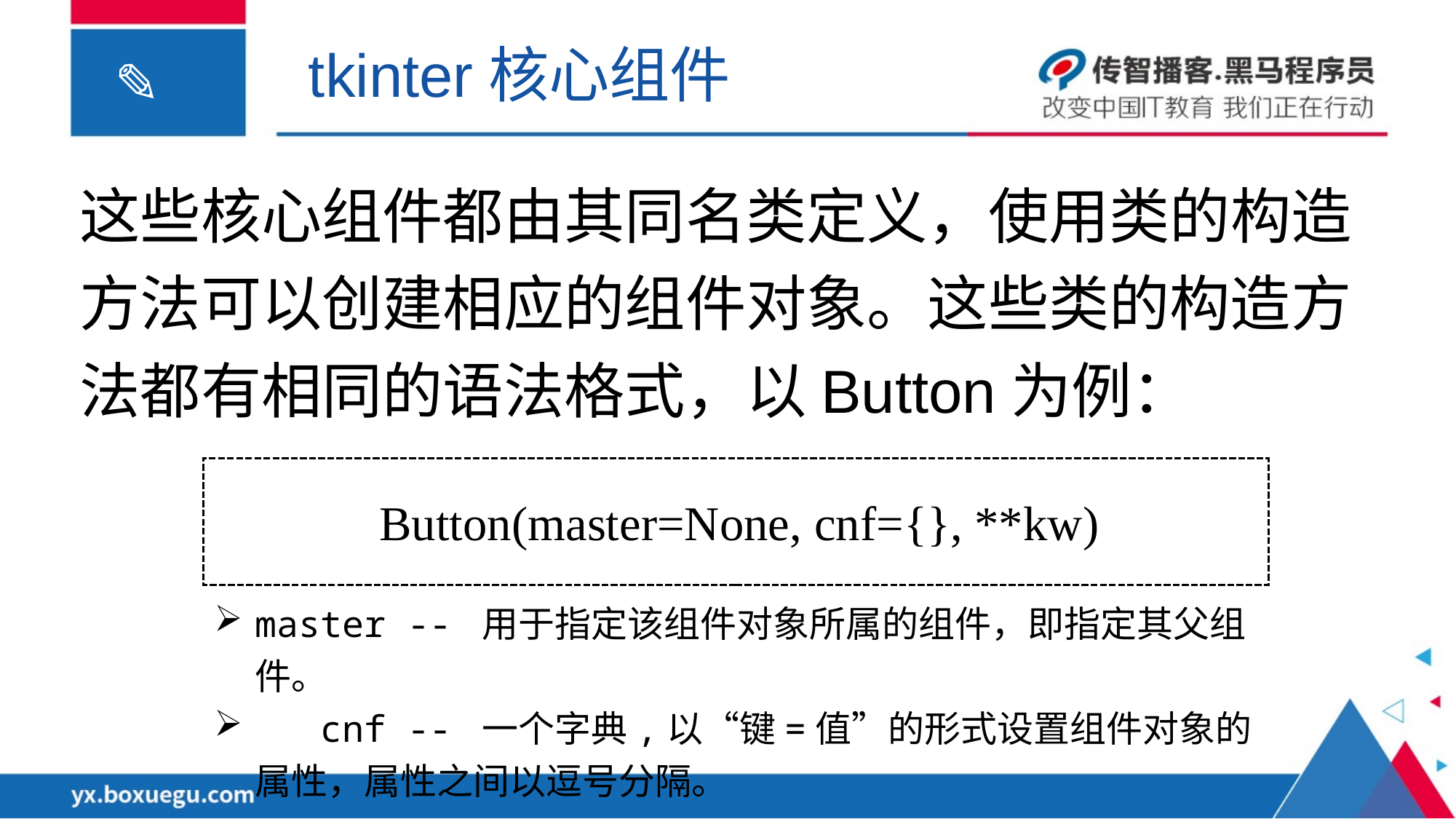

tkinter核心组件
这些核心组件都由其同名类定义，使用类的构造方法可以创建相应的组件对象。这些类的构造方法都有相同的语法格式，以Button为例：

Button(master=None, cnf={}, **kw)
master -- 用于指定该组件对象所属的组件，即指定其父组件。
   cnf -- 一个字典,以“键=值”的形式设置组件对象的属性，属性之间以逗号分隔。